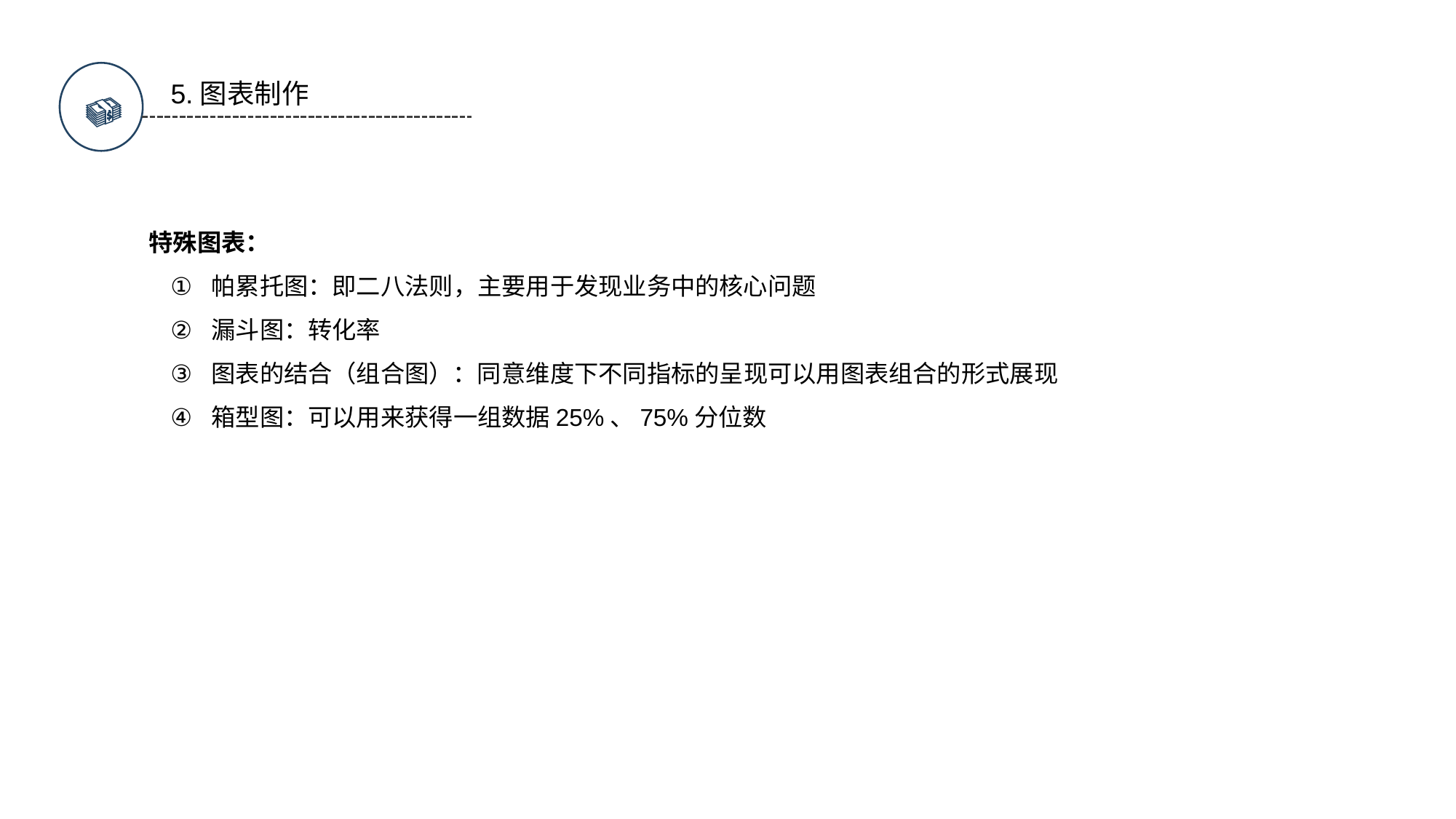

5.图表制作

     特殊图表：
帕累托图：即二八法则，主要用于发现业务中的核心问题
漏斗图：转化率
图表的结合（组合图）：同意维度下不同指标的呈现可以用图表组合的形式展现
箱型图：可以用来获得一组数据25%、75%分位数